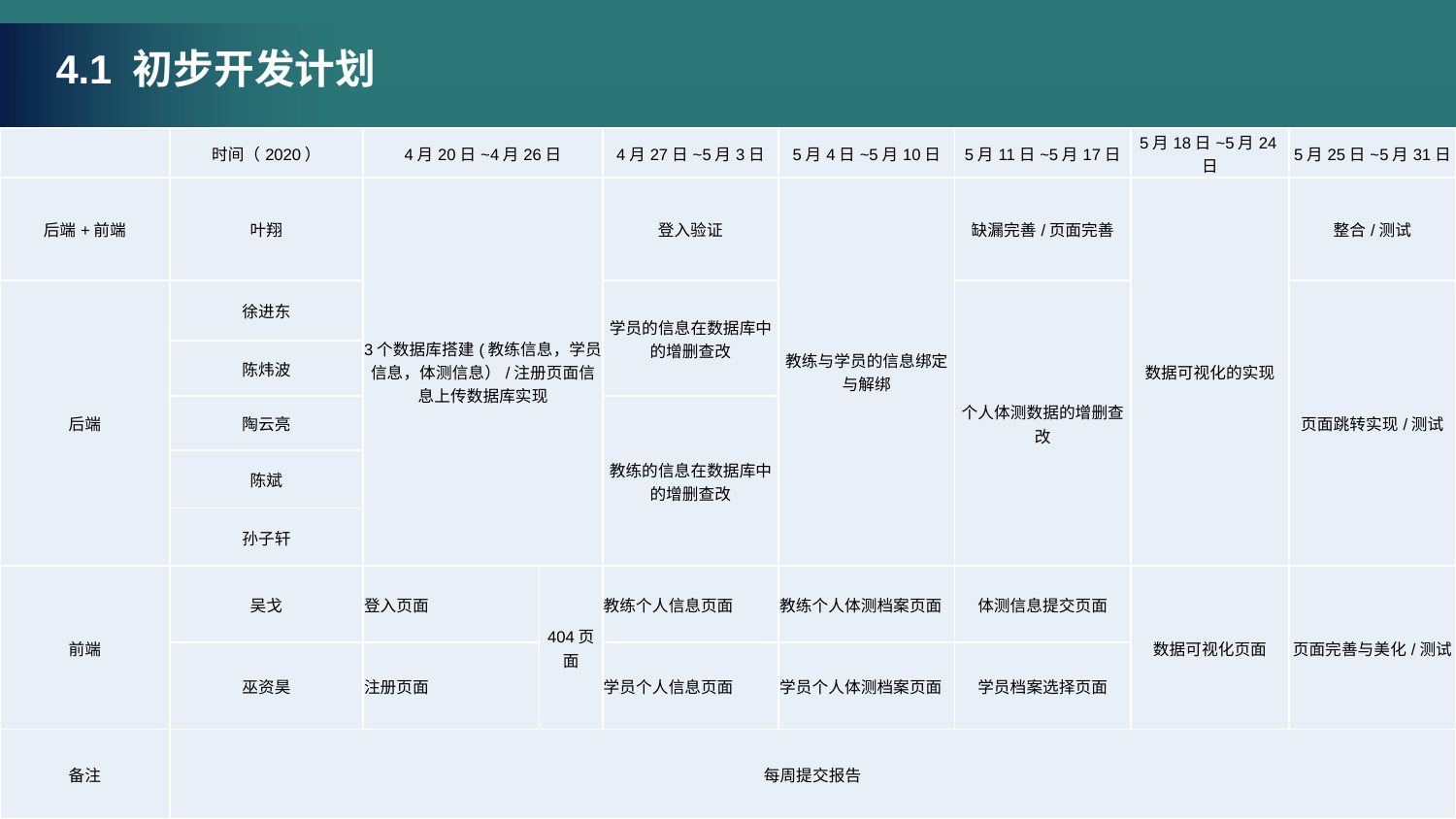

4.1 初步开发计划
|  | 时间（2020） | 4月20日~4月26日 |  | 4月27日~5月3日 | 5月4日~5月10日 | 5月11日~5月17日 | 5月18日~5月24日 | 5月25日~5月31日 |
| --- | --- | --- | --- | --- | --- | --- | --- | --- |
| 后端+前端 | 叶翔 | 3个数据库搭建(教练信息，学员信息，体测信息）/注册页面信息上传数据库实现 |  | 登入验证 | 教练与学员的信息绑定与解绑 | 缺漏完善/页面完善 | 数据可视化的实现 | 整合/测试 |
| 后端 | 徐进东 |  |  | 学员的信息在数据库中的增删查改 |  | 个人体测数据的增删查改 |  | 页面跳转实现/测试 |
|  | 陈炜波 |  |  |  |  |  |  |  |
|  | 陶云亮 |  |  | 教练的信息在数据库中的增删查改 |  |  |  |  |
|  | 陈斌 |  |  |  |  |  |  |  |
|  | 孙子轩 |  |  |  |  |  |  |  |
| 前端 | 吴戈 | 登入页面 | 404页面 | 教练个人信息页面 | 教练个人体测档案页面 | 体测信息提交页面 | 数据可视化页面 | 页面完善与美化/测试 |
|  | 巫资昊 | 注册页面 |  | 学员个人信息页面 | 学员个人体测档案页面 | 学员档案选择页面 |  |  |
| 备注 | 每周提交报告 |  |  |  |  |  |  |  |
爱录
pop weight